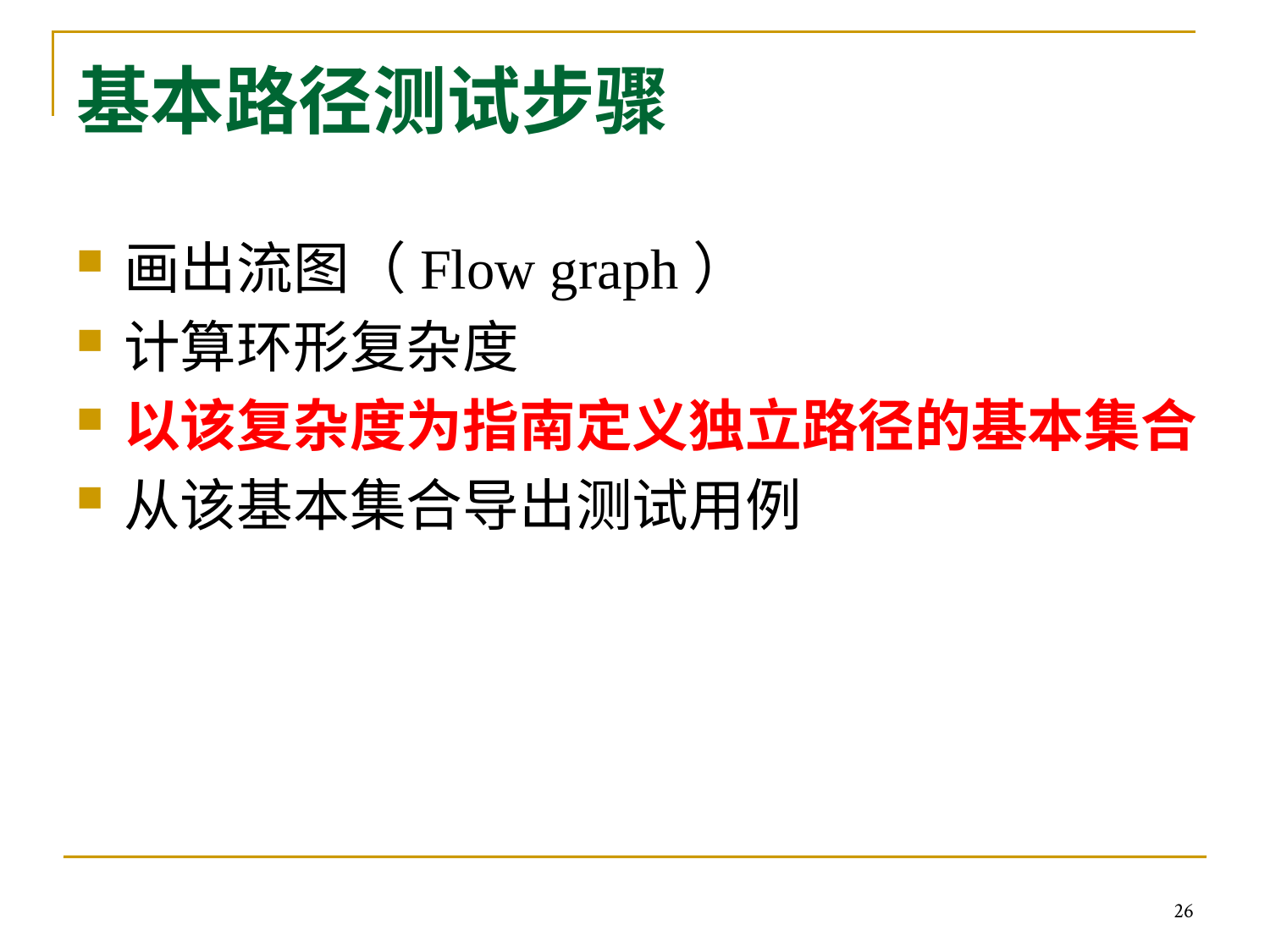

# 基本路径测试步骤
画出流图（Flow graph）
计算环形复杂度
以该复杂度为指南定义独立路径的基本集合
从该基本集合导出测试用例
26